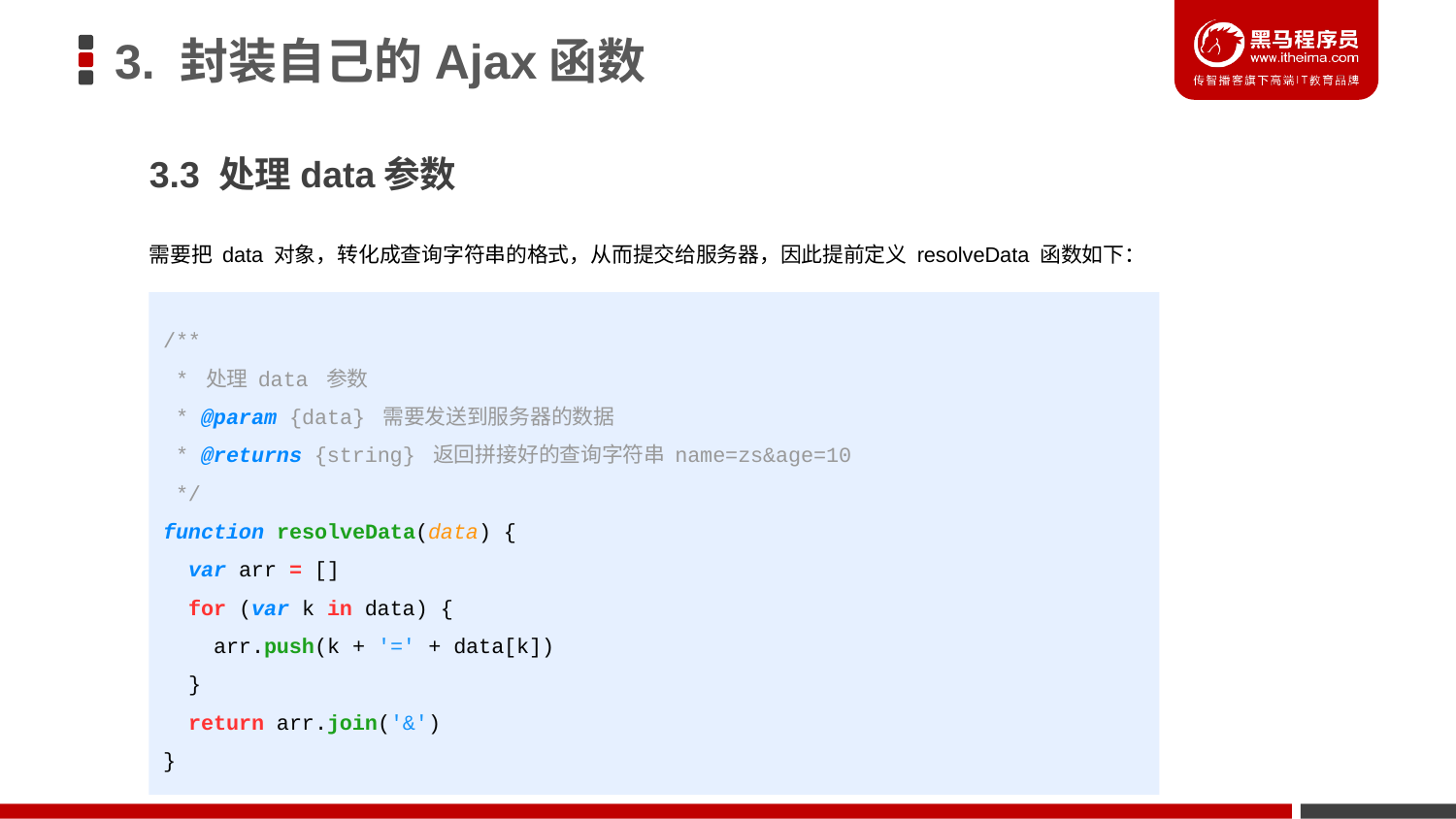

# 3. 封装自己的Ajax函数
3.3 处理data参数
需要把 data 对象，转化成查询字符串的格式，从而提交给服务器，因此提前定义 resolveData 函数如下：
/**
 * 处理 data 参数
 * @param {data} 需要发送到服务器的数据
 * @returns {string} 返回拼接好的查询字符串 name=zs&age=10
 */
function resolveData(data) {
  var arr = []
  for (var k in data) {
    arr.push(k + '=' + data[k])
  }
  return arr.join('&')
}